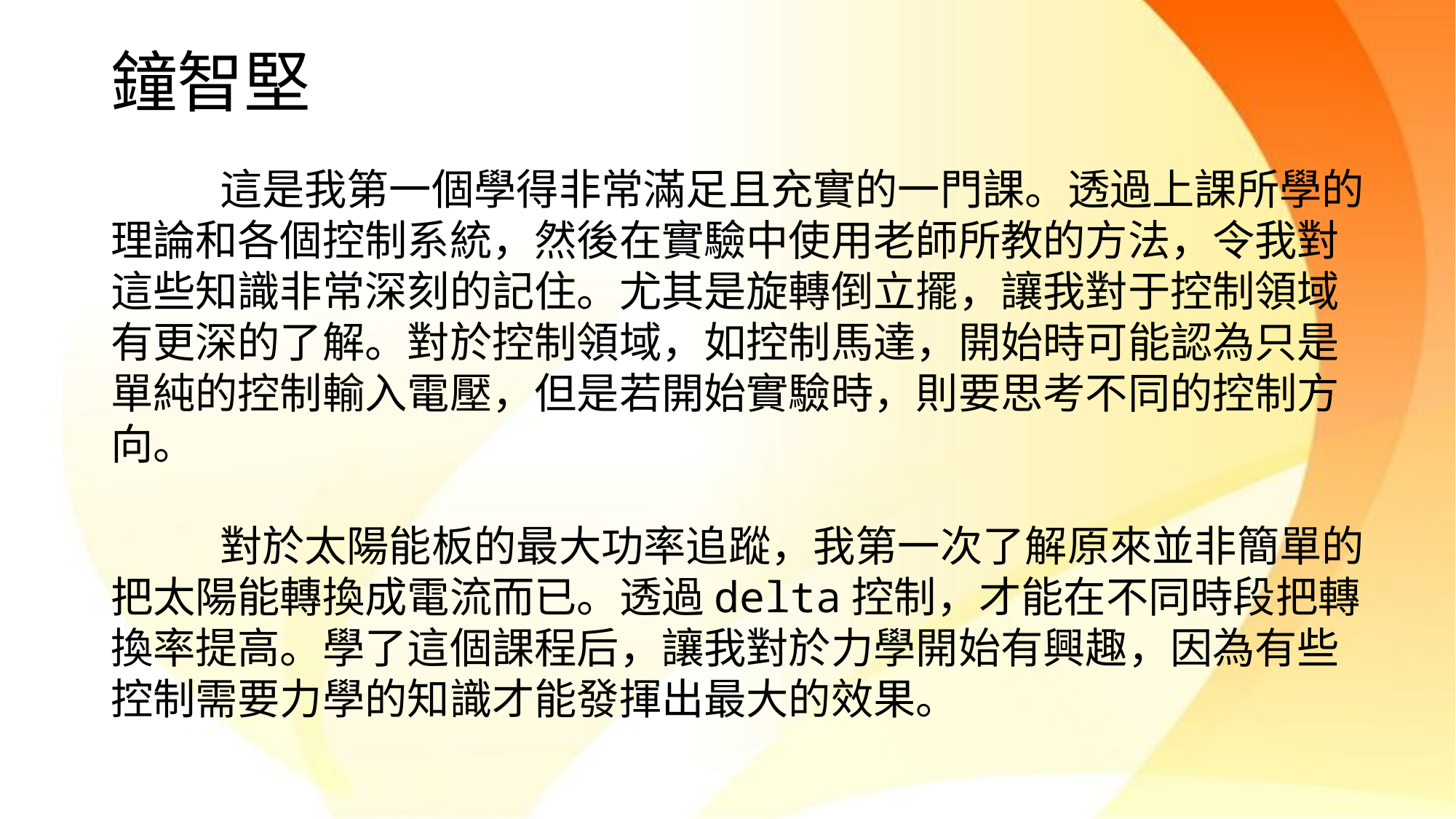

鐘智堅
	這是我第一個學得非常滿足且充實的一門課。透過上課所學的理論和各個控制系統，然後在實驗中使用老師所教的方法，令我對這些知識非常深刻的記住。尤其是旋轉倒立擺，讓我對于控制領域有更深的了解。對於控制領域，如控制馬達，開始時可能認為只是單純的控制輸入電壓，但是若開始實驗時，則要思考不同的控制方向。

	對於太陽能板的最大功率追蹤，我第一次了解原來並非簡單的把太陽能轉換成電流而已。透過delta控制，才能在不同時段把轉換率提高。學了這個課程后，讓我對於力學開始有興趣，因為有些控制需要力學的知識才能發揮出最大的效果。